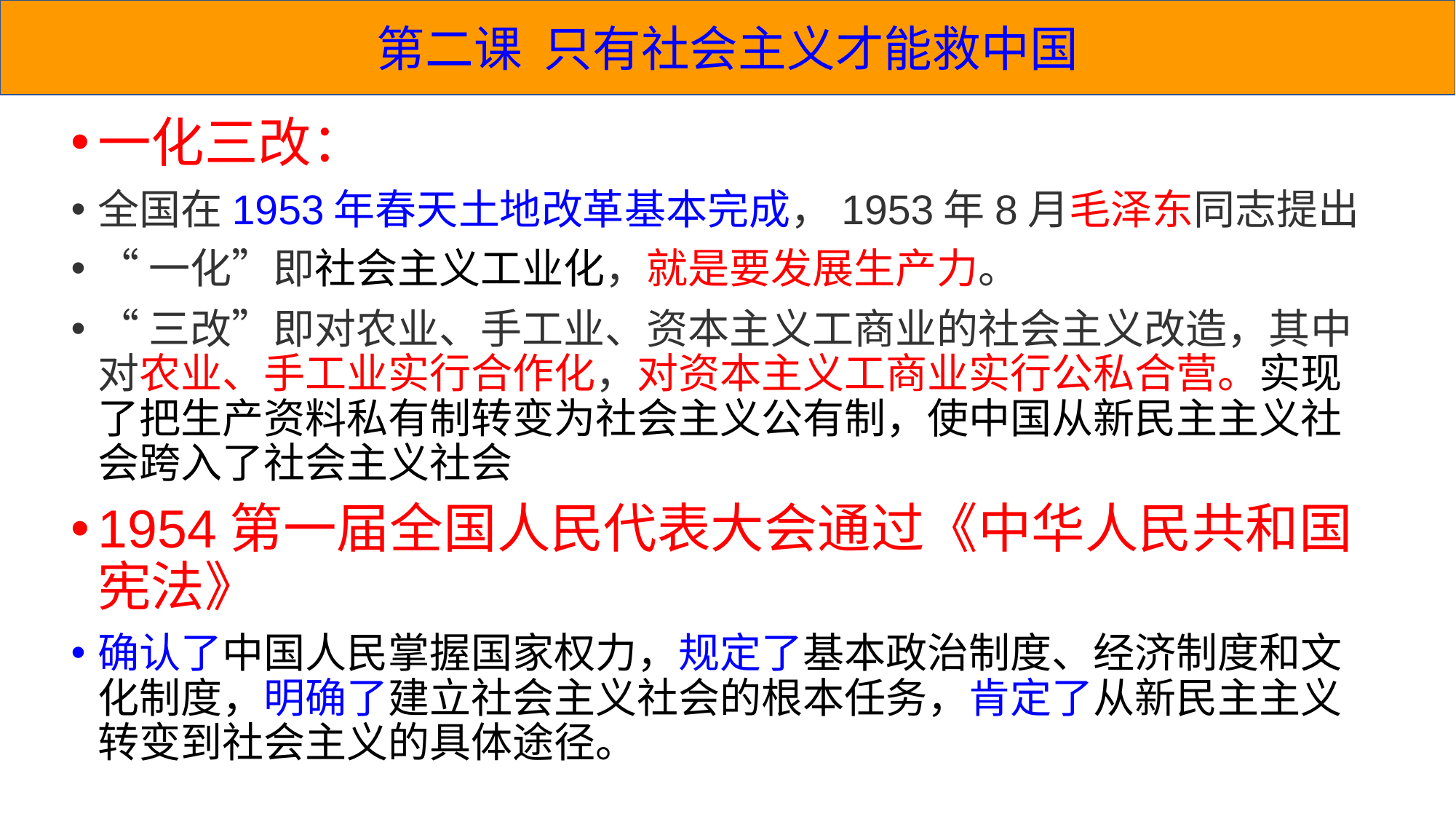

第二课  只有社会主义才能救中国
一化三改：
全国在1953年春天土地改革基本完成，1953年8月毛泽东同志提出
“一化”即社会主义工业化，就是要发展生产力。
“三改”即对农业、手工业、资本主义工商业的社会主义改造，其中对农业、手工业实行合作化，对资本主义工商业实行公私合营。实现了把生产资料私有制转变为社会主义公有制，使中国从新民主主义社会跨入了社会主义社会
1954第一届全国人民代表大会通过《中华人民共和国宪法》
确认了中国人民掌握国家权力，规定了基本政治制度、经济制度和文化制度，明确了建立社会主义社会的根本任务，肯定了从新民主主义转变到社会主义的具体途径。